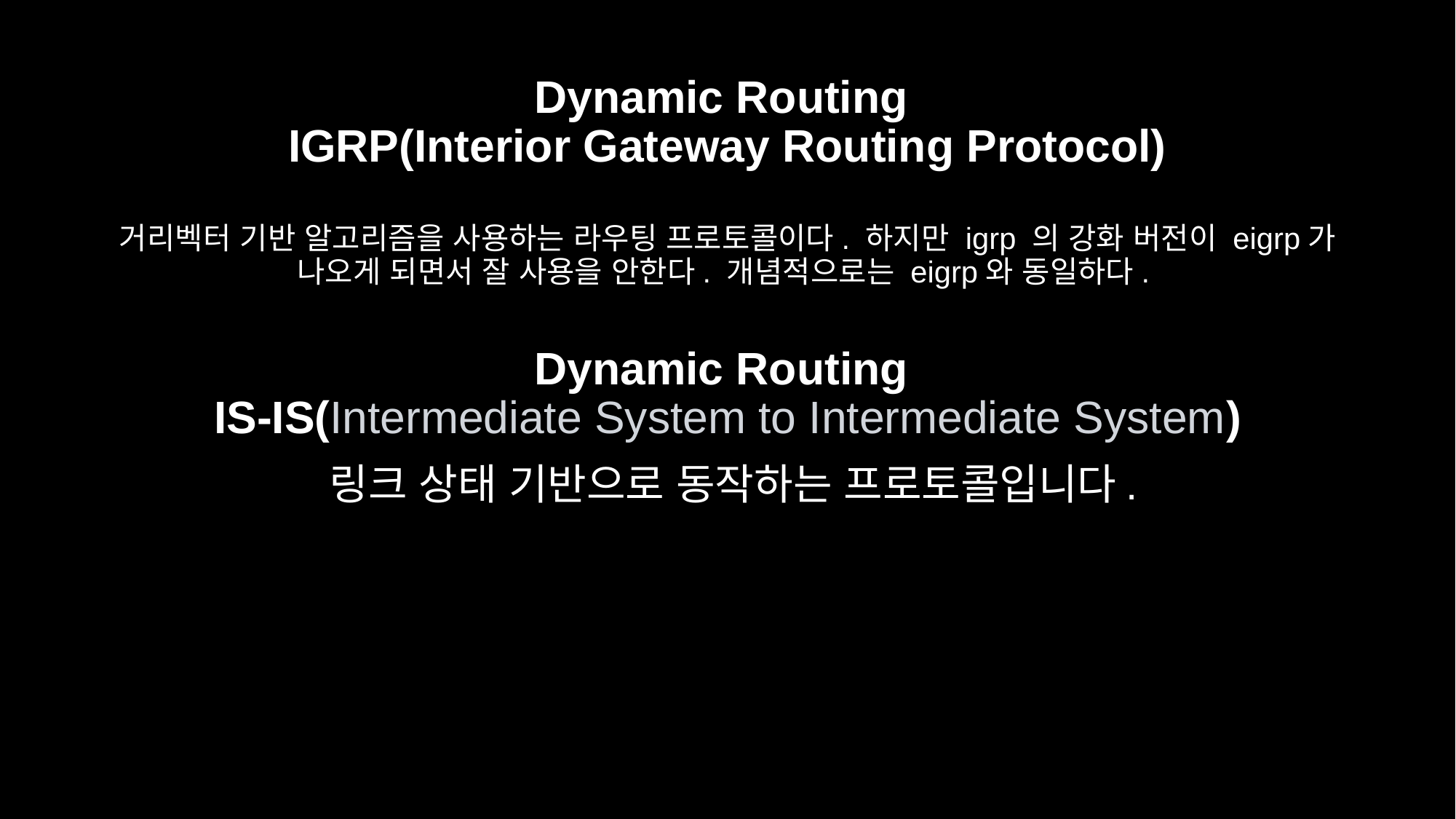

# Dynamic Routing IGRP(Interior Gateway Routing Protocol)
거리벡터 기반 알고리즘을 사용하는 라우팅 프로토콜이다. 하지만 igrp 의 강화 버전이 eigrp가 나오게 되면서 잘 사용을 안한다. 개념적으로는 eigrp와 동일하다.
Dynamic Routing
IS-IS(Intermediate System to Intermediate System)
		링크 상태 기반으로 동작하는 프로토콜입니다.